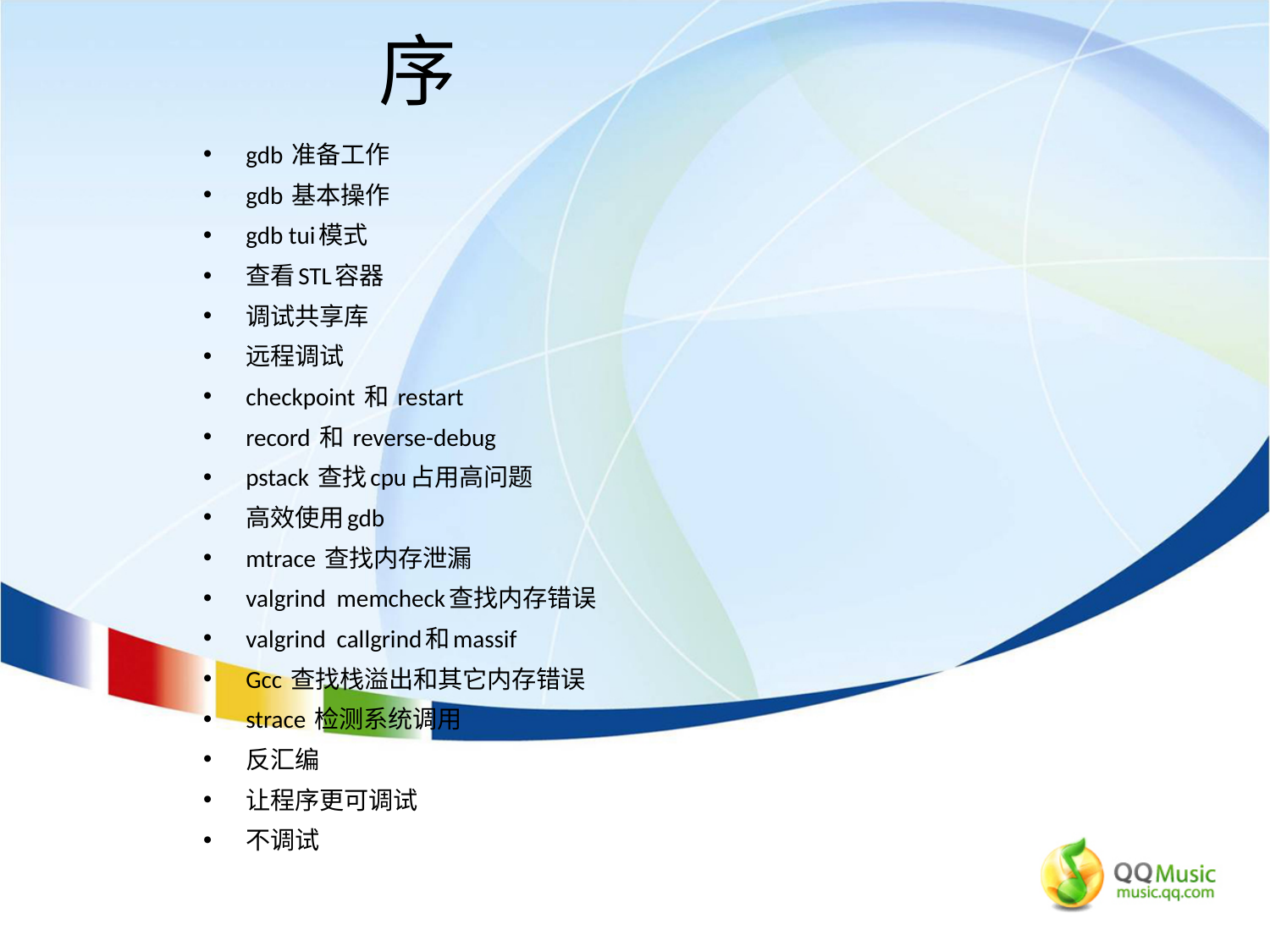

序
gdb 准备工作
gdb 基本操作
gdb tui模式
查看STL容器
调试共享库
远程调试
checkpoint 和 restart
record 和 reverse-debug
pstack 查找cpu占用高问题
高效使用gdb
mtrace 查找内存泄漏
valgrind  memcheck查找内存错误
valgrind  callgrind和massif
Gcc 查找栈溢出和其它内存错误
strace 检测系统调用
反汇编
让程序更可调试
不调试